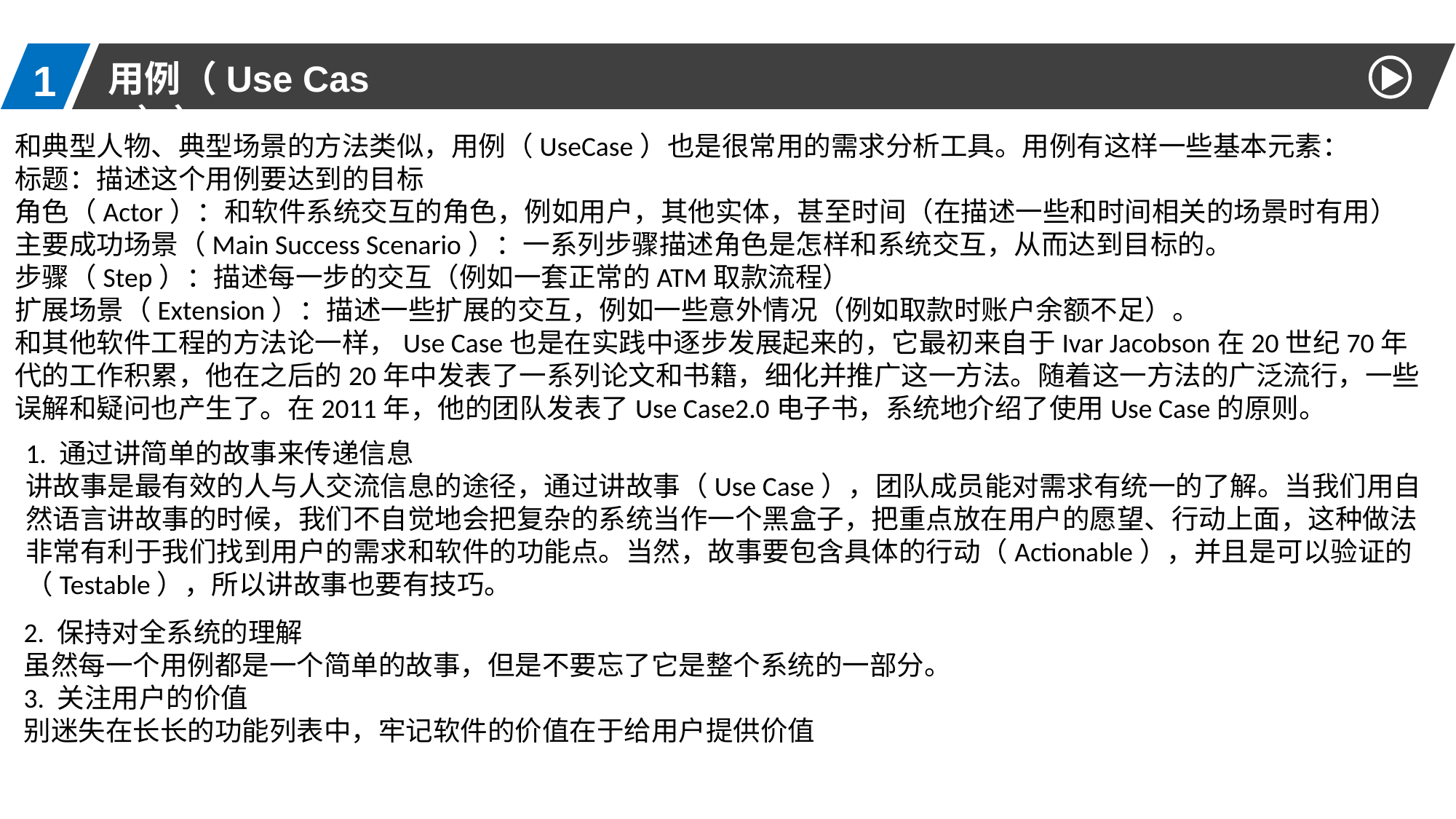

1
用例（Use Case））

和典型人物、典型场景的方法类似，用例（UseCase）也是很常用的需求分析工具。用例有这样一些基本元素：
标题：描述这个用例要达到的目标
角色（Actor）：和软件系统交互的角色，例如用户，其他实体，甚至时间（在描述一些和时间相关的场景时有用）
主要成功场景（Main Success Scenario）：一系列步骤描述角色是怎样和系统交互，从而达到目标的。
步骤（Step）：描述每一步的交互（例如一套正常的ATM取款流程）
扩展场景（Extension）：描述一些扩展的交互，例如一些意外情况（例如取款时账户余额不足）。
和其他软件工程的方法论一样，Use Case也是在实践中逐步发展起来的，它最初来自于Ivar Jacobson在20世纪70年代的工作积累，他在之后的20年中发表了一系列论文和书籍，细化并推广这一方法。随着这一方法的广泛流行，一些误解和疑问也产生了。在2011年，他的团队发表了Use Case2.0电子书，系统地介绍了使用Use Case的原则。
1. 通过讲简单的故事来传递信息
讲故事是最有效的人与人交流信息的途径，通过讲故事（Use Case），团队成员能对需求有统一的了解。当我们用自然语言讲故事的时候，我们不自觉地会把复杂的系统当作一个黑盒子，把重点放在用户的愿望、行动上面，这种做法非常有利于我们找到用户的需求和软件的功能点。当然，故事要包含具体的行动（Actionable），并且是可以验证的（Testable），所以讲故事也要有技巧。
2. 保持对全系统的理解
虽然每一个用例都是一个简单的故事，但是不要忘了它是整个系统的一部分。
3. 关注用户的价值
别迷失在长长的功能列表中，牢记软件的价值在于给用户提供价值